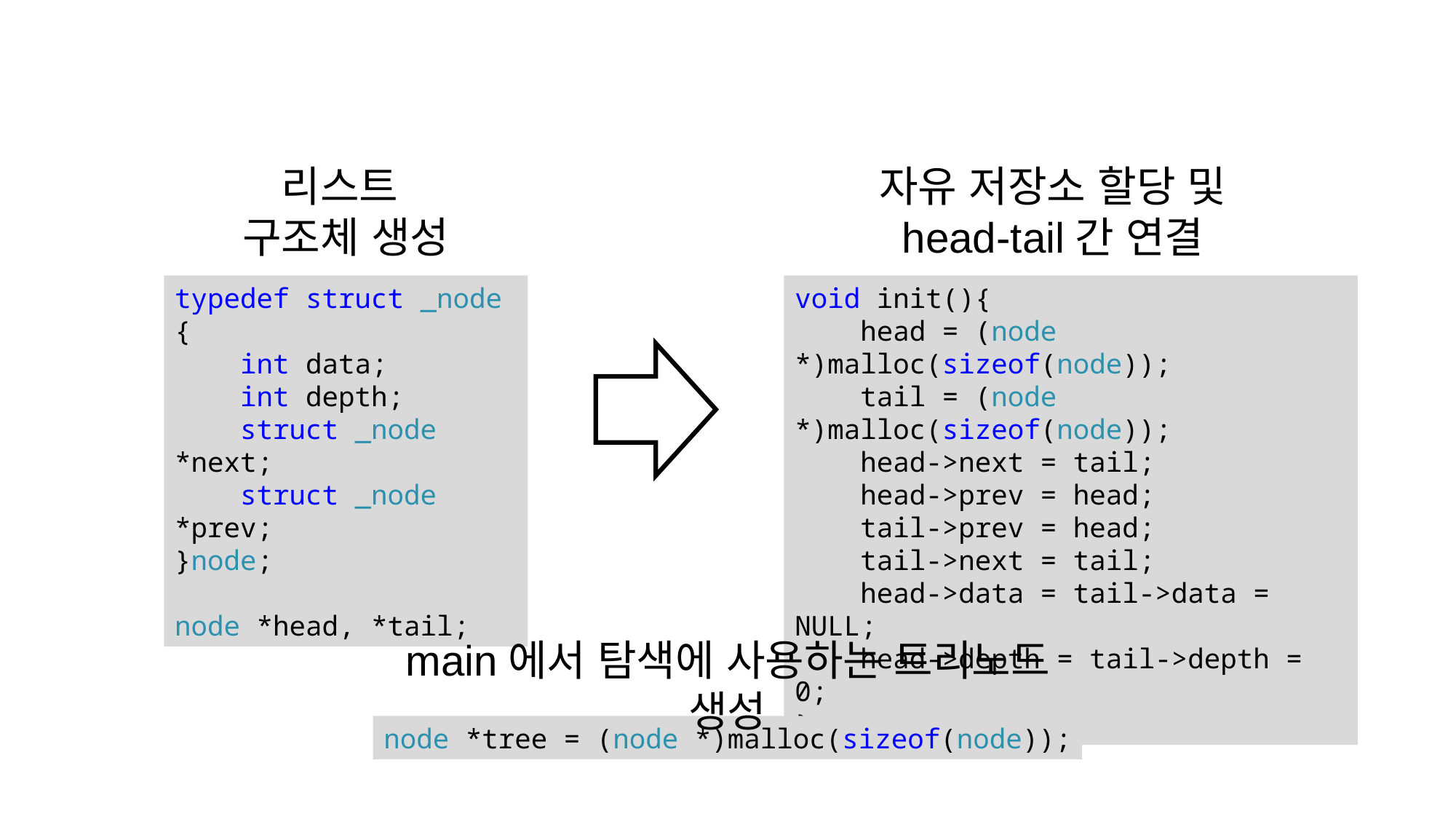

리스트
구조체 생성
자유 저장소 할당 및
head-tail간 연결
typedef struct _node {
    int data;
    int depth;
    struct _node *next;
    struct _node *prev;
}node;

node *head, *tail;
void init(){
    head = (node *)malloc(sizeof(node));
    tail = (node *)malloc(sizeof(node));
    head->next = tail;
    head->prev = head;
    tail->prev = head;
    tail->next = tail;
    head->data = tail->data = NULL;
    head->depth = tail->depth = 0;
}

main에서 탐색에 사용하는 트리노드 생성
node *tree = (node *)malloc(sizeof(node));